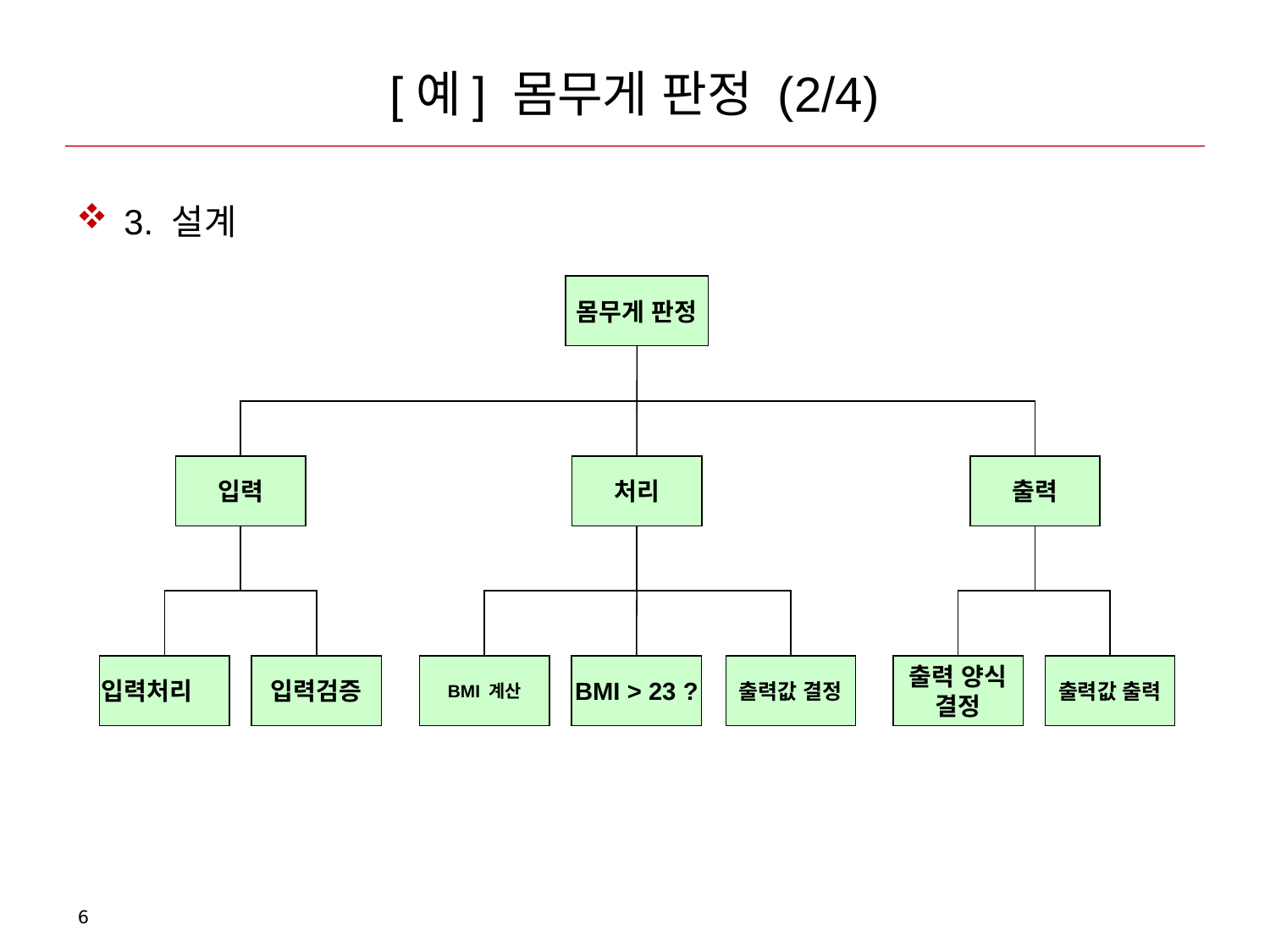

# [예] 몸무게 판정 (2/4)
3. 설계

몸무게 판정
입력
처리
출력
입력처리
입력검증
BMI 계산
BMI > 23 ?
출력값 결정
출력 양식
결정
출력값 출력
6